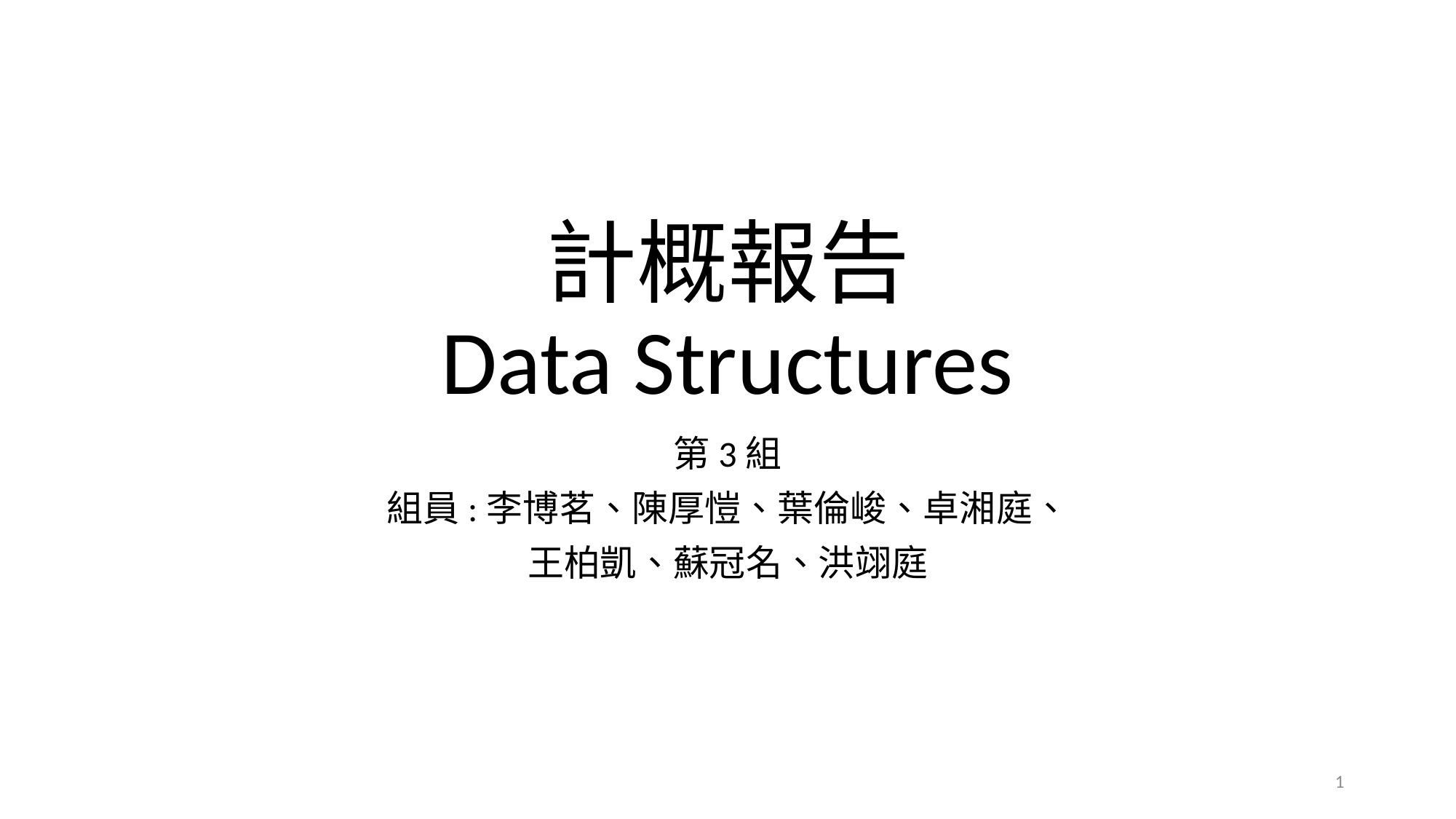

# 計概報告 Data Structures
第3組
組員:李博茗、陳厚愷、葉倫峻、卓湘庭、
王柏凱、蘇冠名、洪翊庭
1